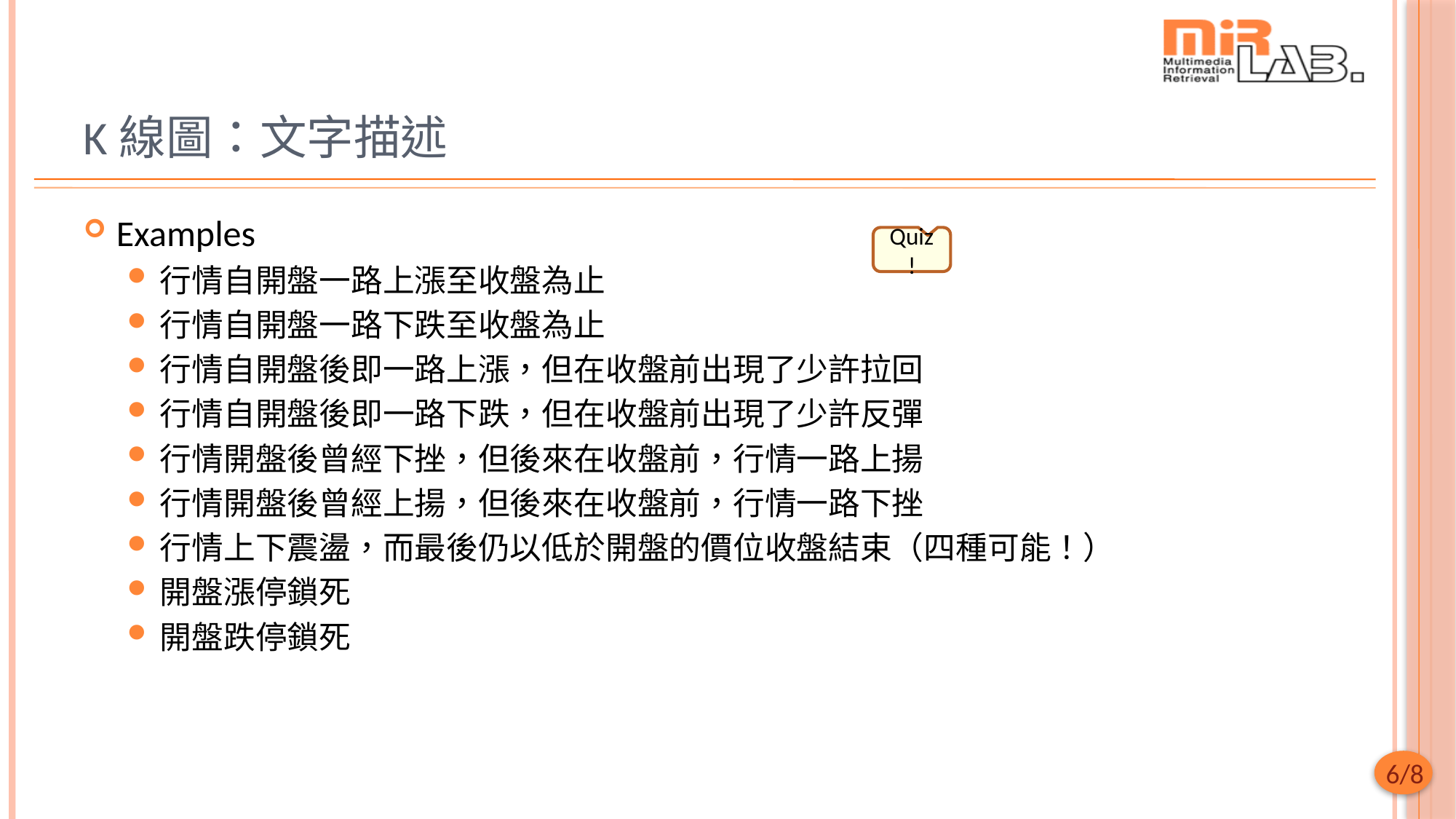

# K線圖：文字描述
Examples
行情自開盤一路上漲至收盤為止
行情自開盤一路下跌至收盤為止
行情自開盤後即一路上漲，但在收盤前出現了少許拉回
行情自開盤後即一路下跌，但在收盤前出現了少許反彈
行情開盤後曾經下挫，但後來在收盤前，行情一路上揚
行情開盤後曾經上揚，但後來在收盤前，行情一路下挫
行情上下震盪，而最後仍以低於開盤的價位收盤結束（四種可能！）
開盤漲停鎖死
開盤跌停鎖死
Quiz!